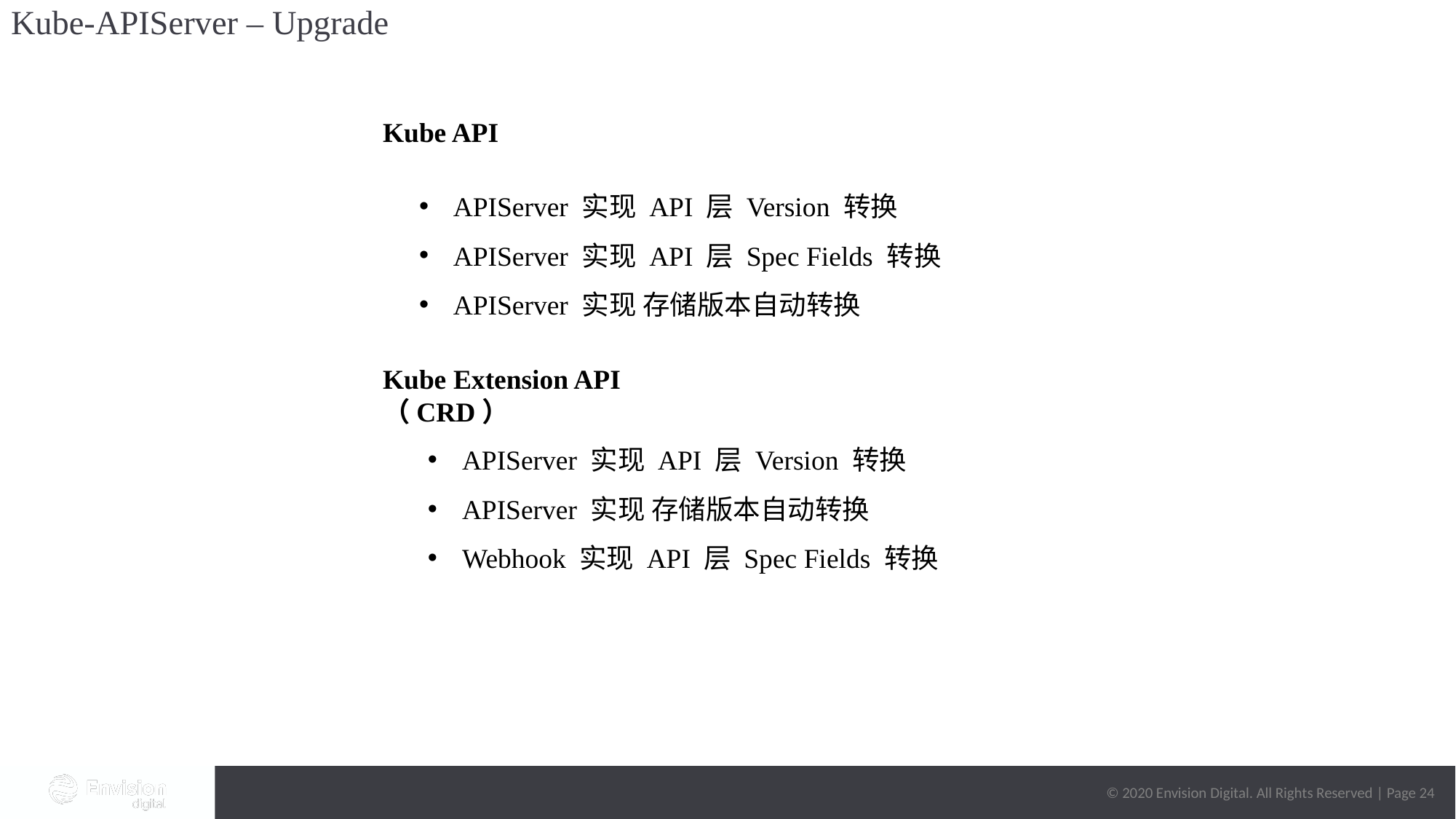

# Kube-APIServer – Upgrade
Kube API
APIServer 实现 API 层 Version 转换
APIServer 实现 API 层 Spec Fields 转换
APIServer 实现 存储版本自动转换
Kube Extension API （CRD）
APIServer 实现 API 层 Version 转换
APIServer 实现 存储版本自动转换
Webhook 实现 API 层 Spec Fields 转换